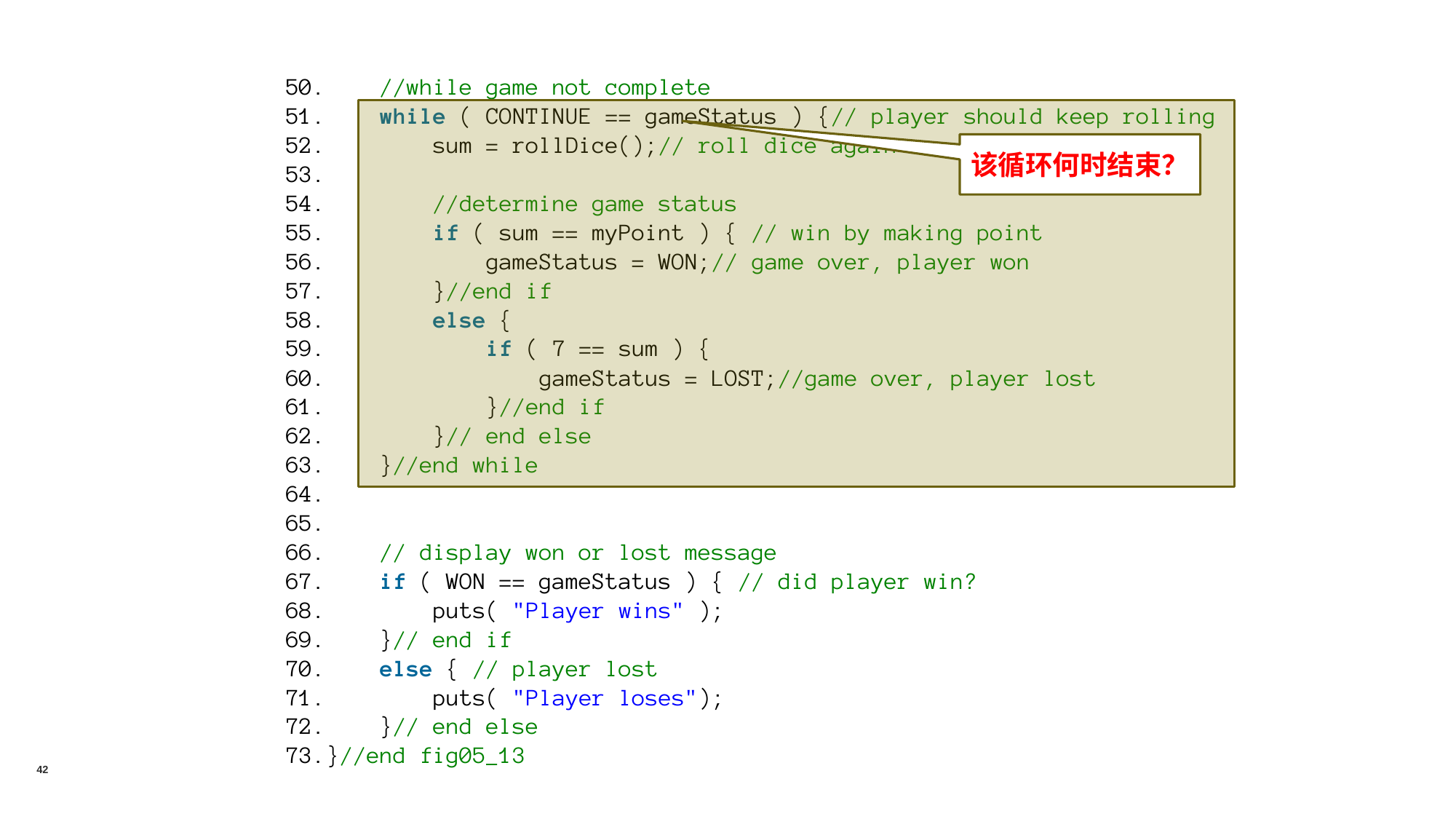

//while game not complete
    while ( CONTINUE == gameStatus ) {// player should keep rolling
        sum = rollDice();// roll dice again

        //determine game status
        if ( sum == myPoint ) { // win by making point
            gameStatus = WON;// game over, player won
        }//end if
        else {
            if ( 7 == sum ) {
                gameStatus = LOST;//game over, player lost
            }//end if
        }// end else
    }//end while

    // display won or lost message
    if ( WON == gameStatus ) { // did player win?
        puts( "Player wins" );
    }// end if
    else { // player lost
        puts( "Player loses");
    }// end else
}//end fig05_13

该循环何时结束？
42